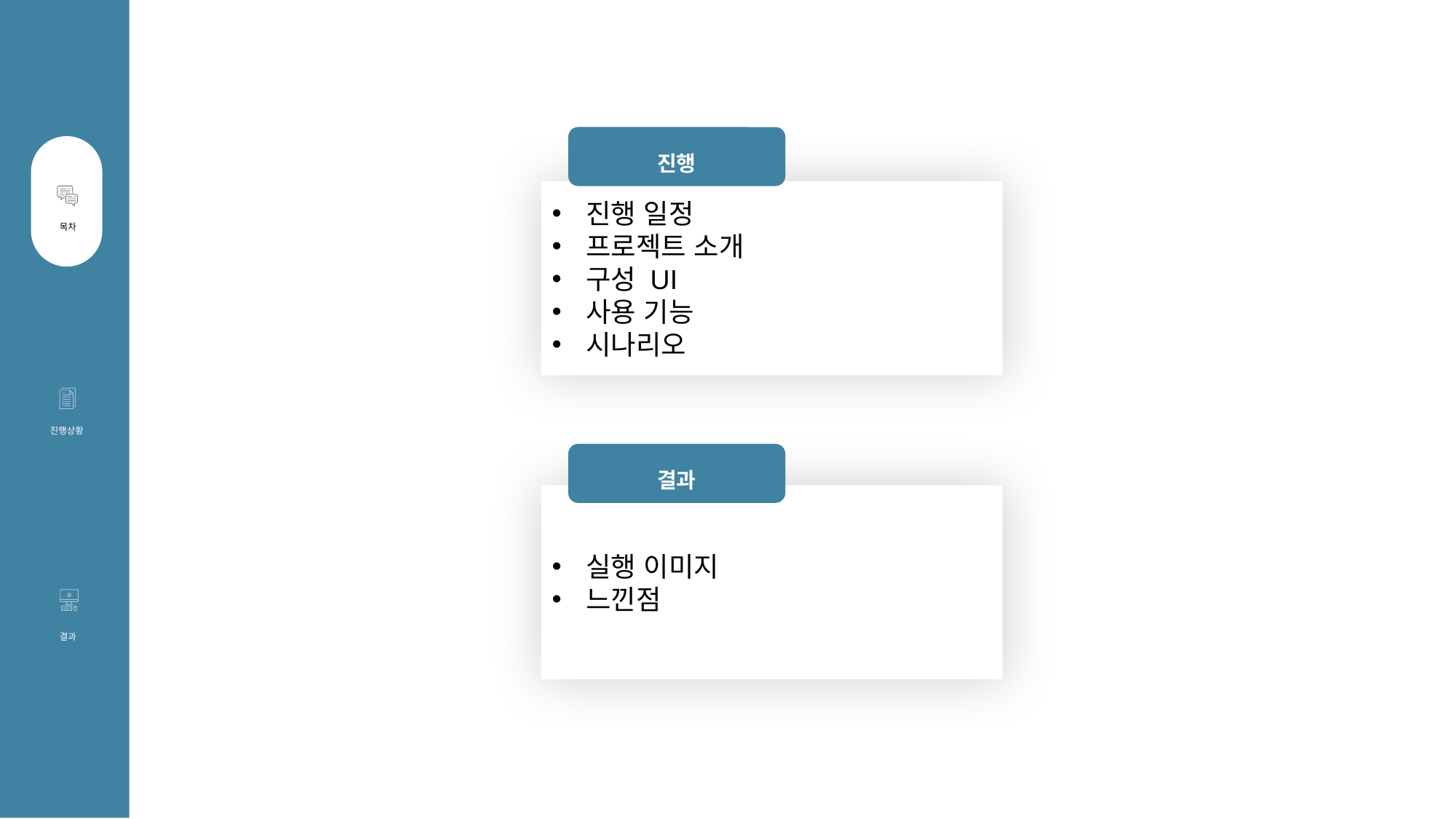

진행
진행 일정
프로젝트 소개
구성 UI
사용 기능
시나리오
결과
실행 이미지
느낀점